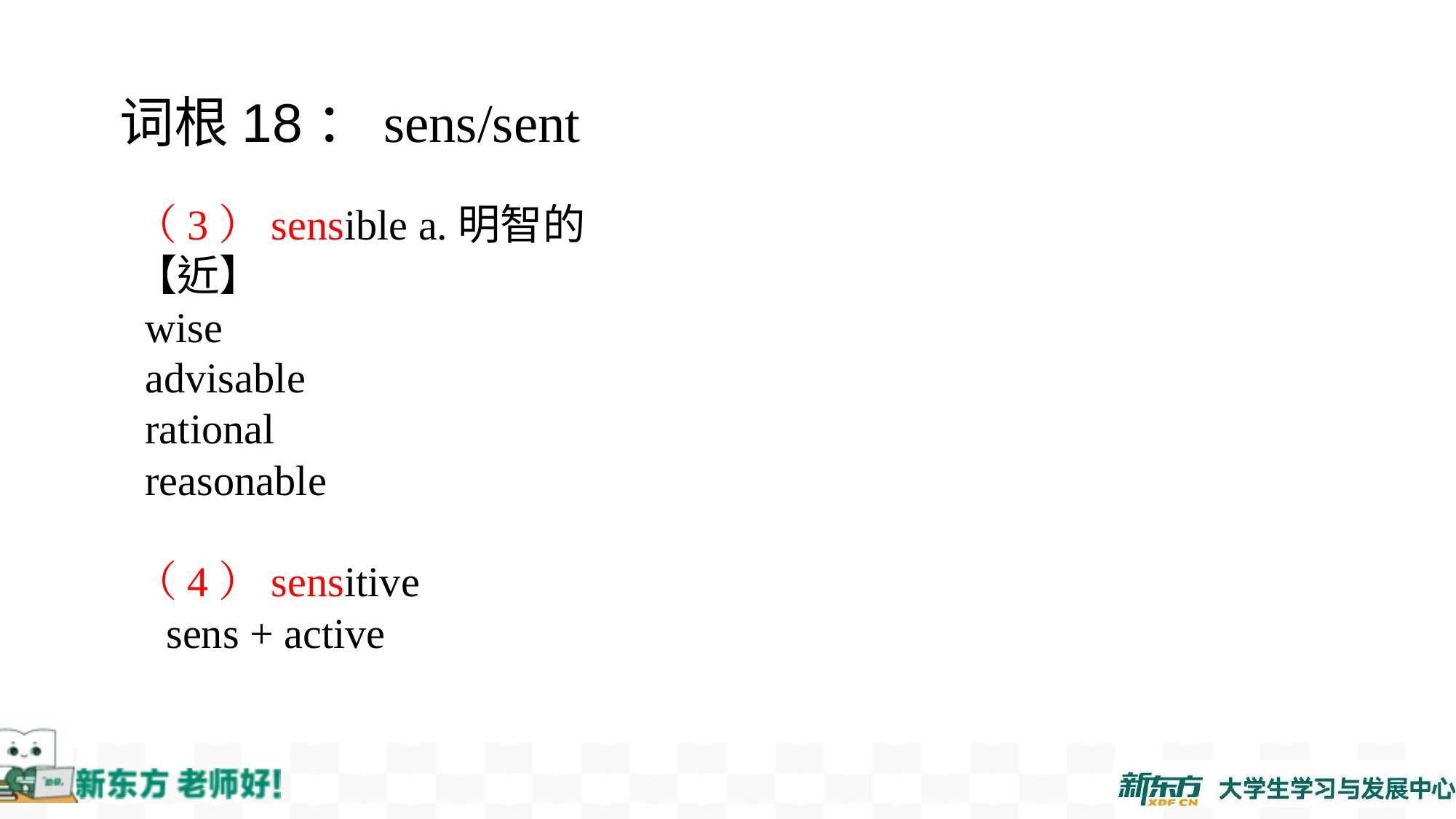

词根18：sens/sent
（3）sensible a.明智的
【近】
 wise
 advisable
 rational
 reasonable

（4）sensitive
   sens + active